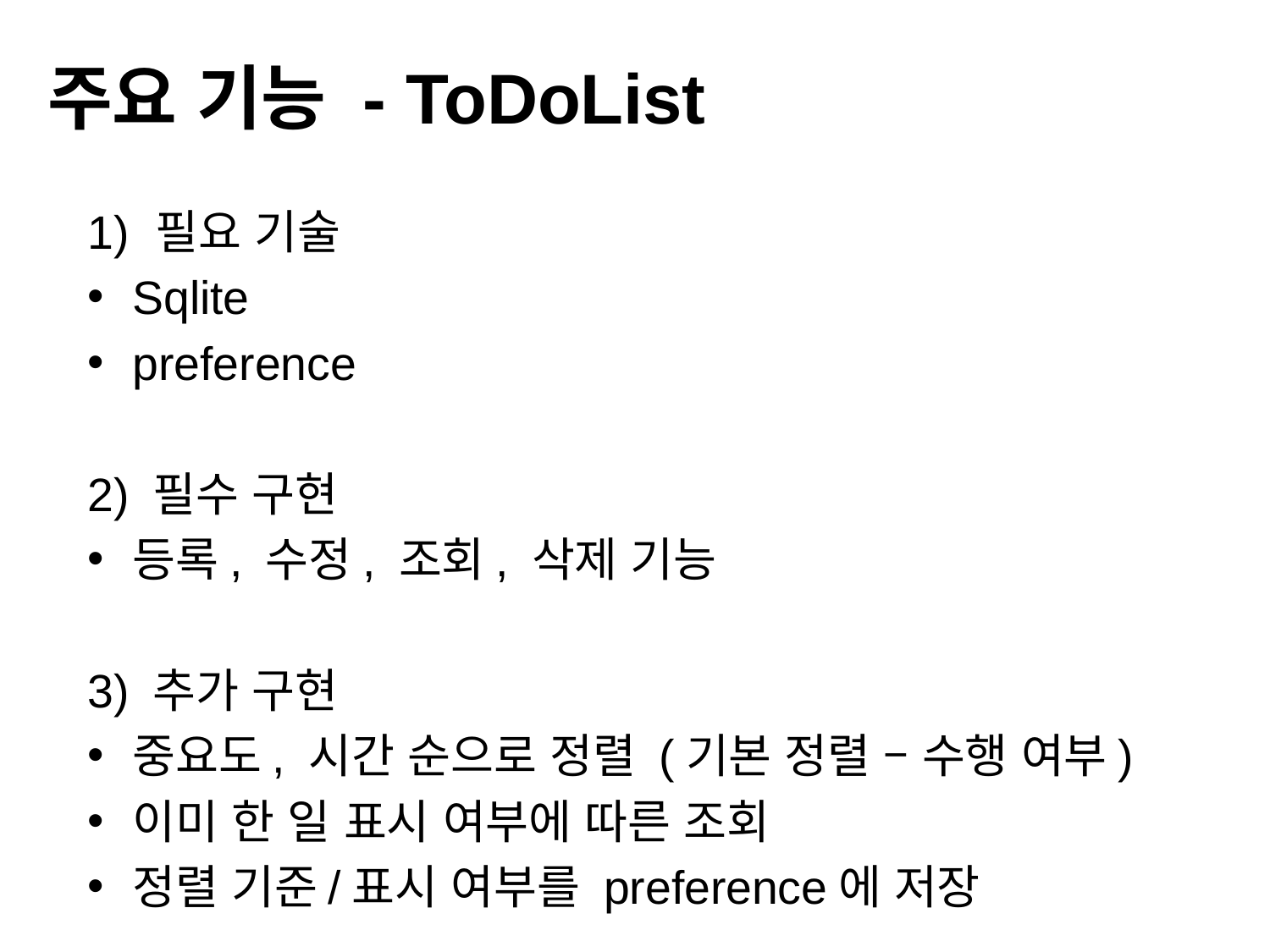

# 주요 기능 - ToDoList
필요 기술
Sqlite
preference

2) 필수 구현
등록, 수정, 조회, 삭제 기능

3) 추가 구현
중요도, 시간 순으로 정렬 (기본 정렬 – 수행 여부)
이미 한 일 표시 여부에 따른 조회
정렬 기준/표시 여부를 preference에 저장